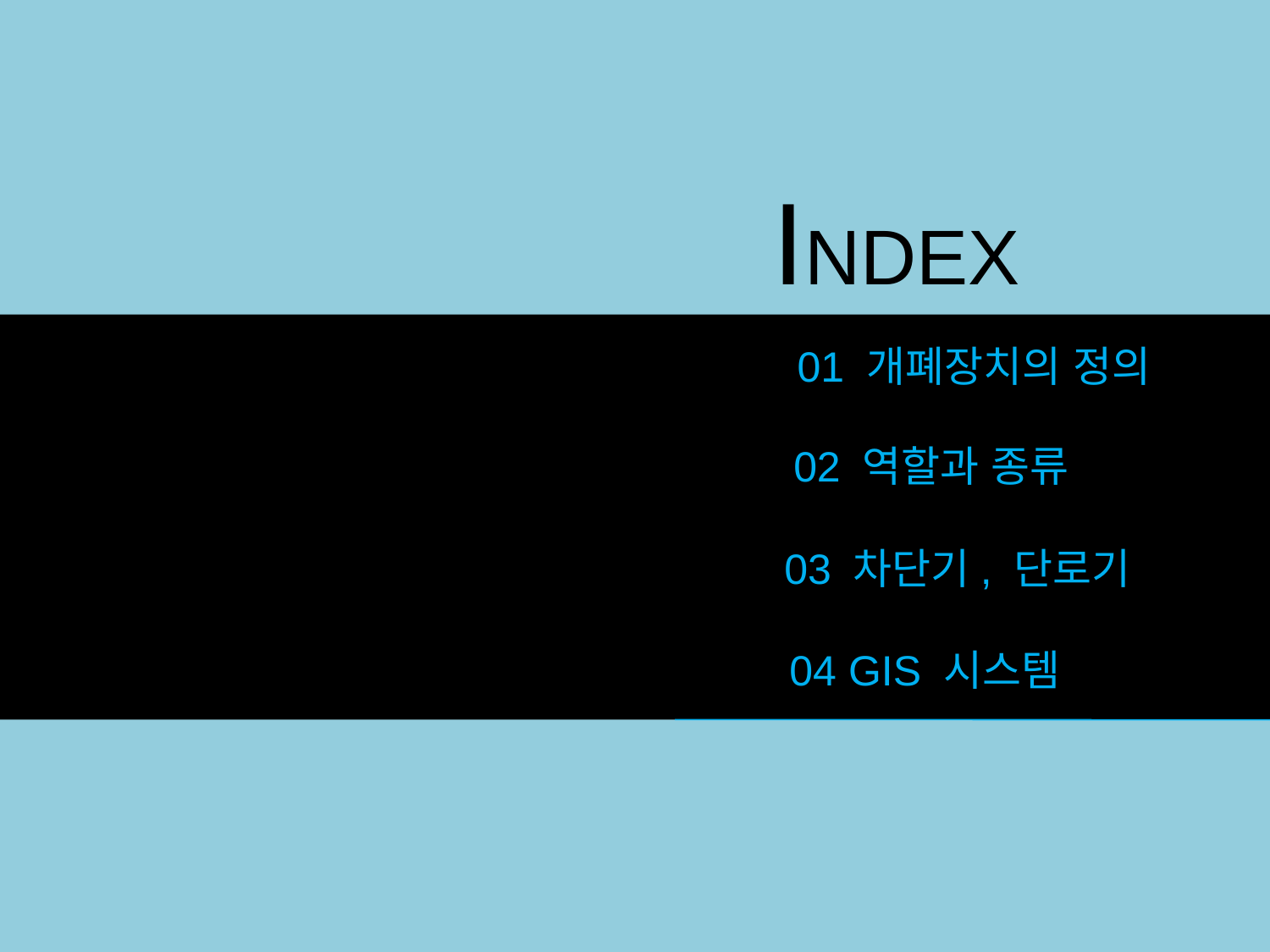

INDEX
01 개폐장치의 정의
02 역할과 종류
03 차단기, 단로기
04 GIS 시스템